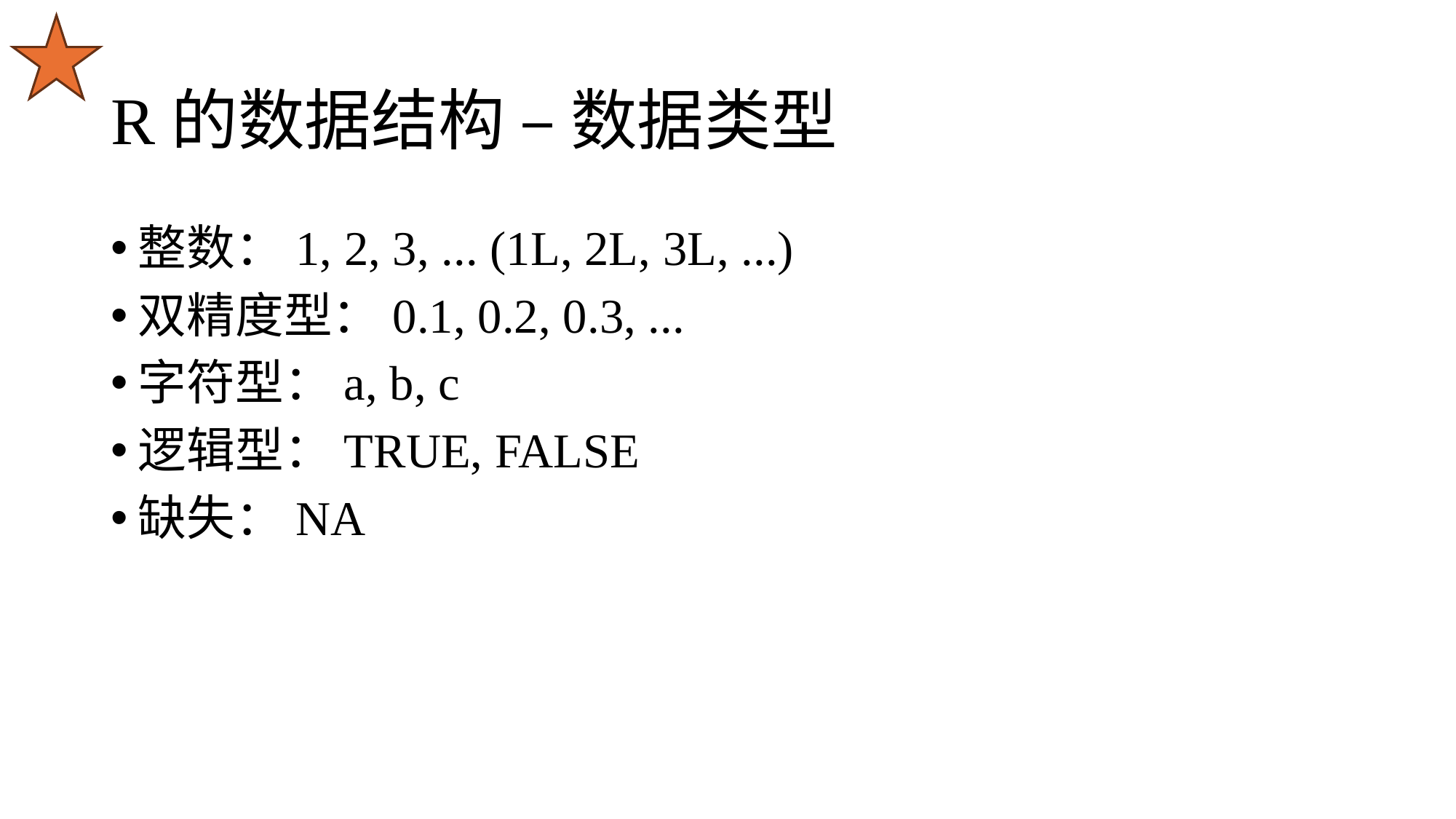

# R的数据结构 – 数据类型
整数：1, 2, 3, ... (1L, 2L, 3L, ...)
双精度型：0.1, 0.2, 0.3, ...
字符型：a, b, c
逻辑型：TRUE, FALSE
缺失：NA